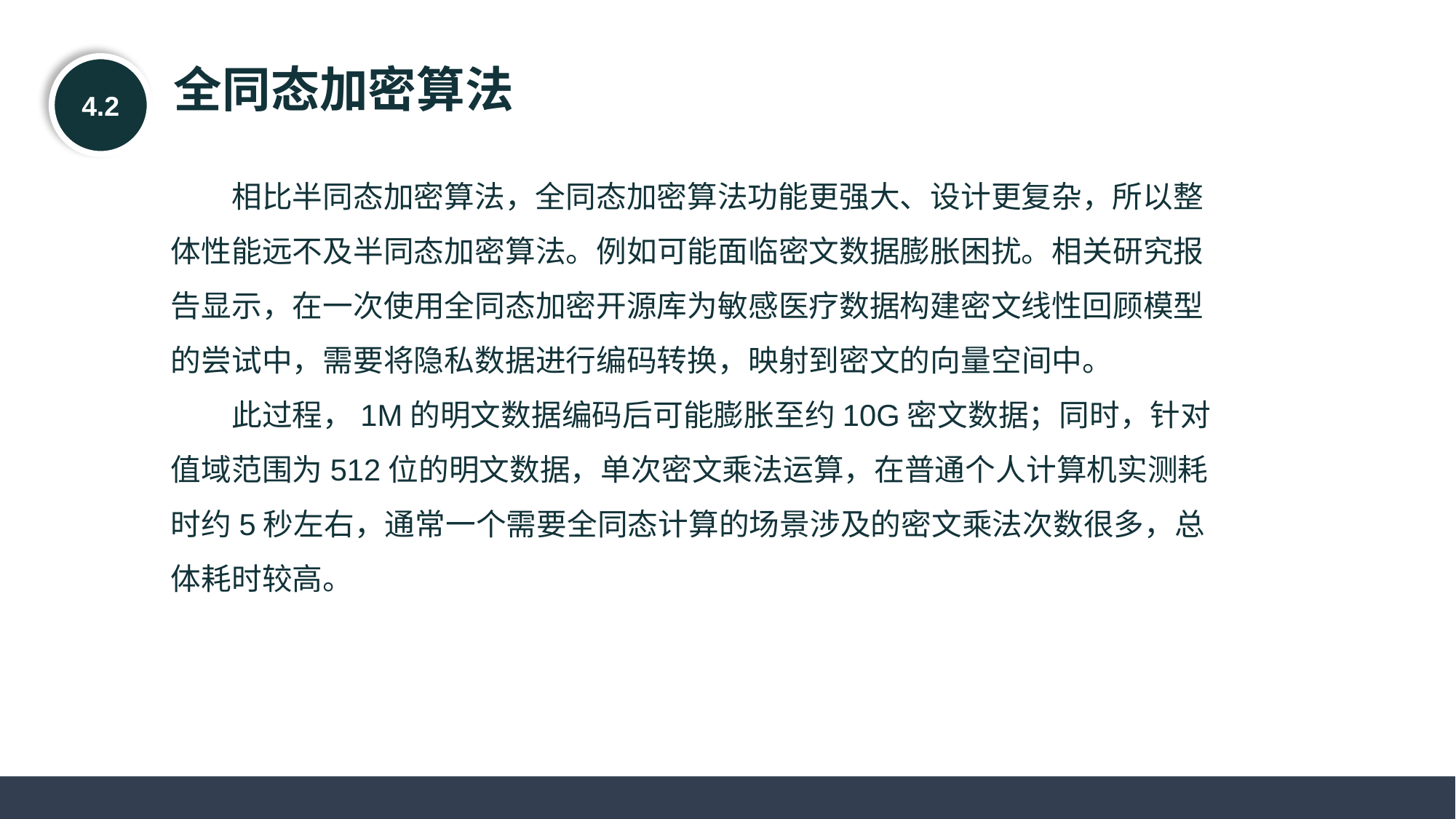

全同态加密算法

4.2

相比半同态加密算法，全同态加密算法功能更强大、设计更复杂，所以整体性能远不及半同态加密算法。例如可能面临密文数据膨胀困扰。相关研究报告显示，在一次使用全同态加密开源库为敏感医疗数据构建密文线性回顾模型的尝试中，需要将隐私数据进行编码转换，映射到密文的向量空间中。
此过程，1M的明文数据编码后可能膨胀至约10G密文数据；同时，针对值域范围为512位的明文数据，单次密文乘法运算，在普通个人计算机实测耗时约5秒左右，通常一个需要全同态计算的场景涉及的密文乘法次数很多，总体耗时较高。